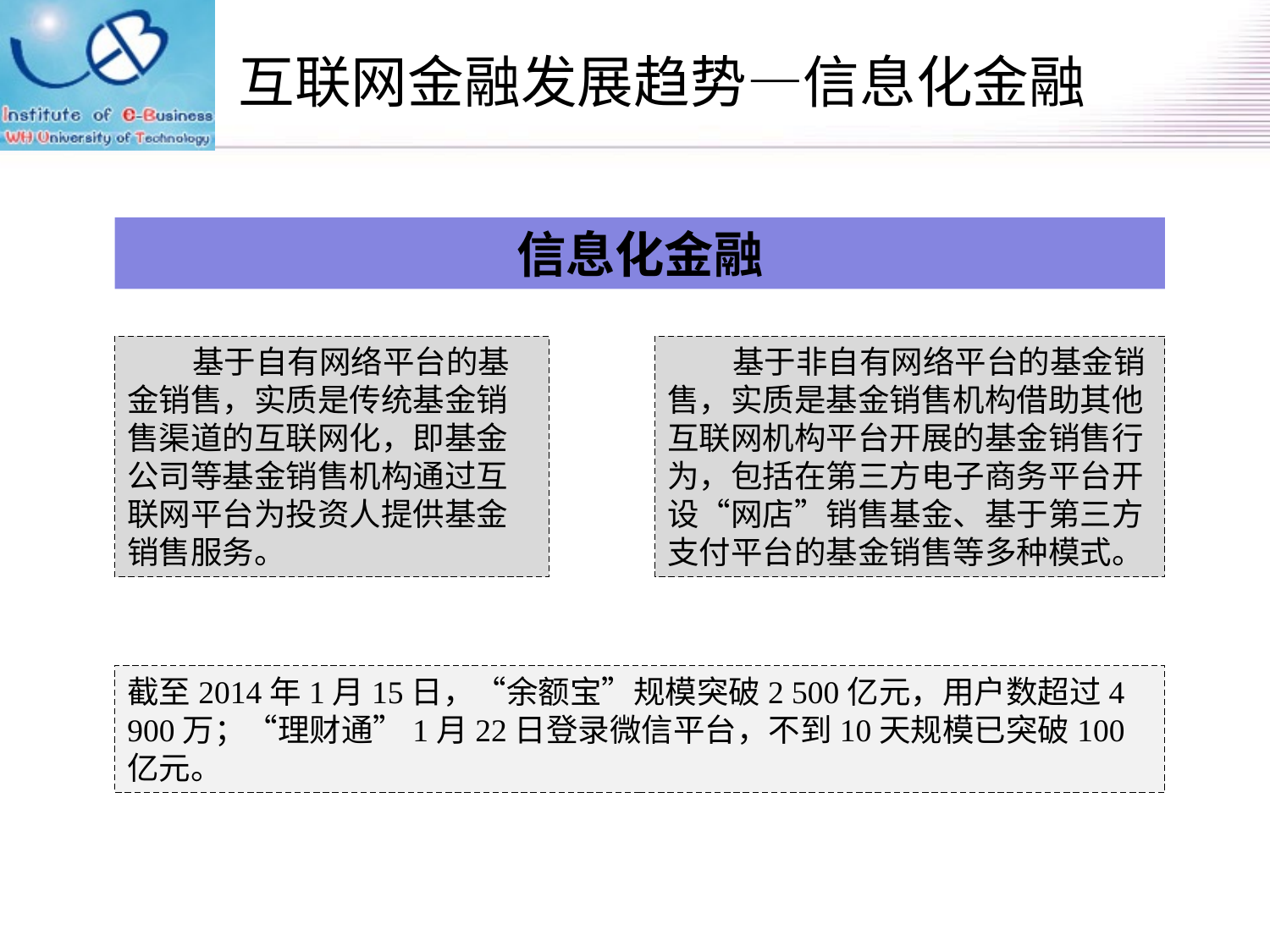

# 互联网金融发展趋势—信息化金融
信息化金融
        基于自有网络平台的基金销售，实质是传统基金销售渠道的互联网化，即基金公司等基金销售机构通过互联网平台为投资人提供基金销售服务。
        基于非自有网络平台的基金销售，实质是基金销售机构借助其他互联网机构平台开展的基金销售行为，包括在第三方电子商务平台开设“网店”销售基金、基于第三方支付平台的基金销售等多种模式。
截至2014年1月15日，“余额宝”规模突破2 500亿元，用户数超过4 900万；“理财通”1月22日登录微信平台，不到10天规模已突破100亿元。